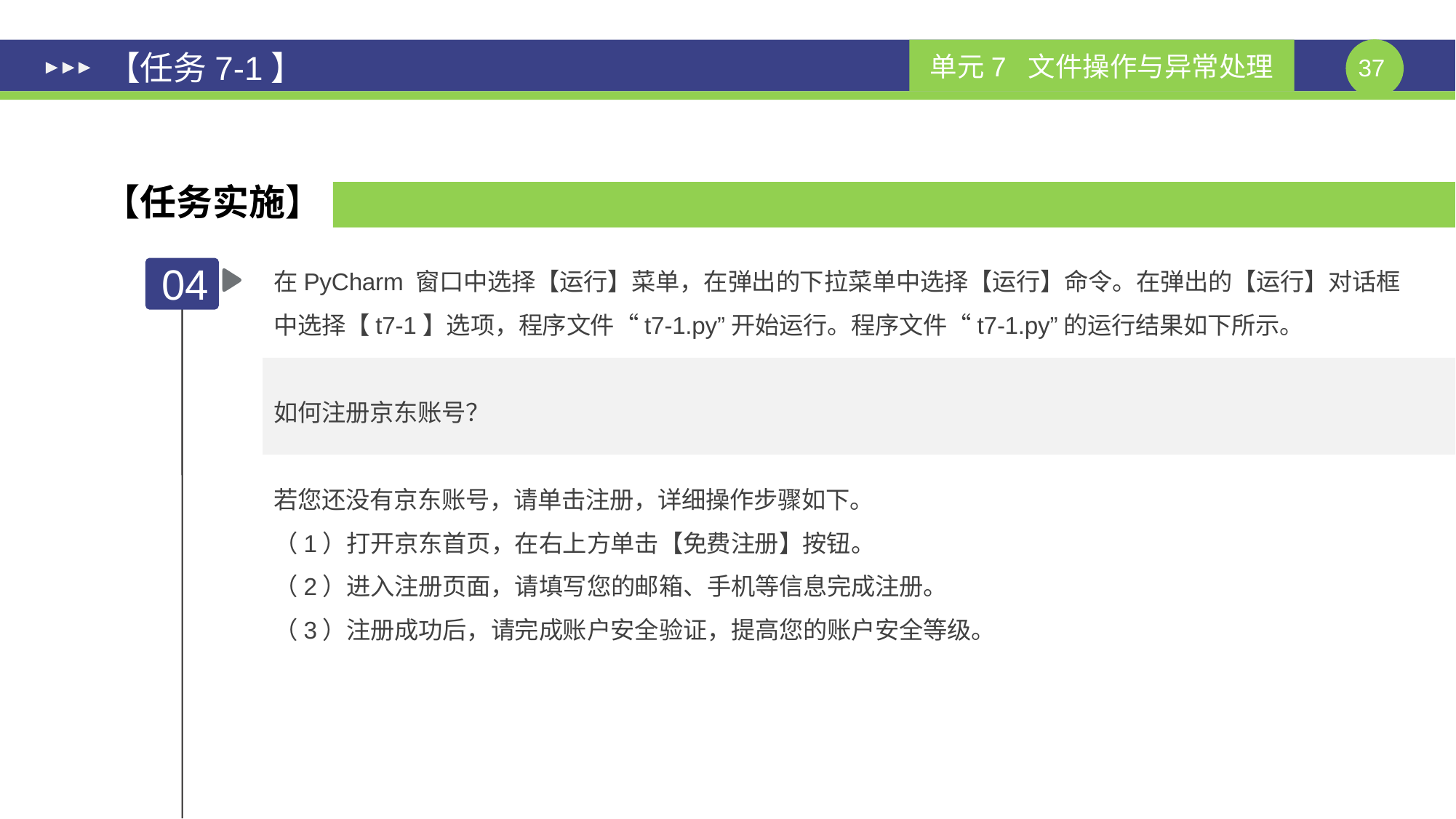

# 【任务7-1】
【任务实施】

在PyCharm 窗口中选择【运行】菜单，在弹出的下拉菜单中选择【运行】命令。在弹出的【运行】对话框中选择【t7-1】选项，程序文件“t7-1.py”开始运行。程序文件“t7-1.py”的运行结果如下所示。

如何注册京东账号？

若您还没有京东账号，请单击注册，详细操作步骤如下。
（1）打开京东首页，在右上方单击【免费注册】按钮。
（2）进入注册页面，请填写您的邮箱、手机等信息完成注册。
（3）注册成功后，请完成账户安全验证，提高您的账户安全等级。
04